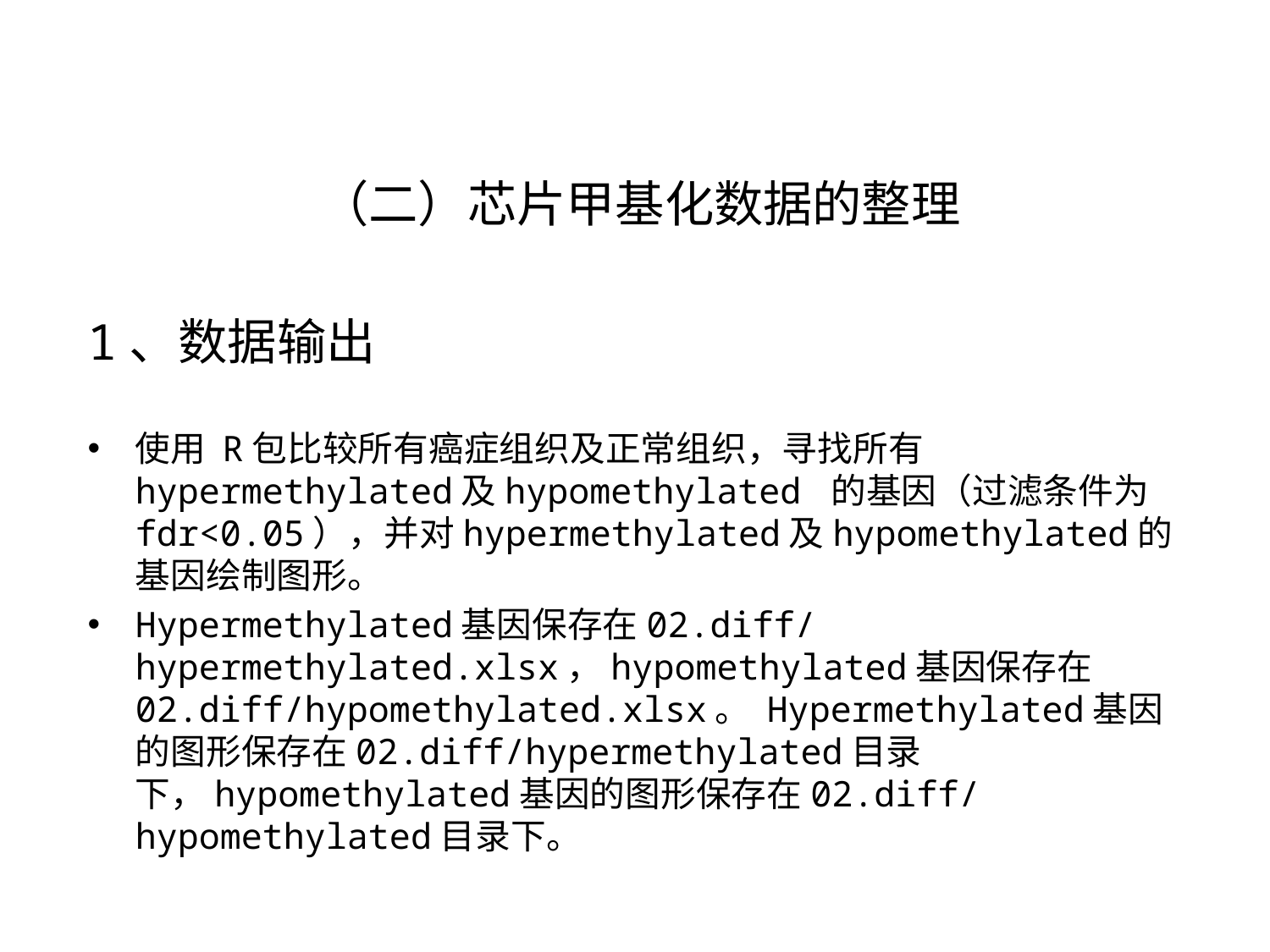

（二）芯片甲基化数据的整理

1、数据输出

使用 R包比较所有癌症组织及正常组织，寻找所有hypermethylated及hypomethylated 的基因（过滤条件为fdr<0.05），并对hypermethylated及hypomethylated的基因绘制图形。
Hypermethylated基因保存在02.diff/hypermethylated.xlsx，hypomethylated基因保存在02.diff/hypomethylated.xlsx。 Hypermethylated基因的图形保存在02.diff/hypermethylated目录下，hypomethylated基因的图形保存在02.diff/hypomethylated目录下。